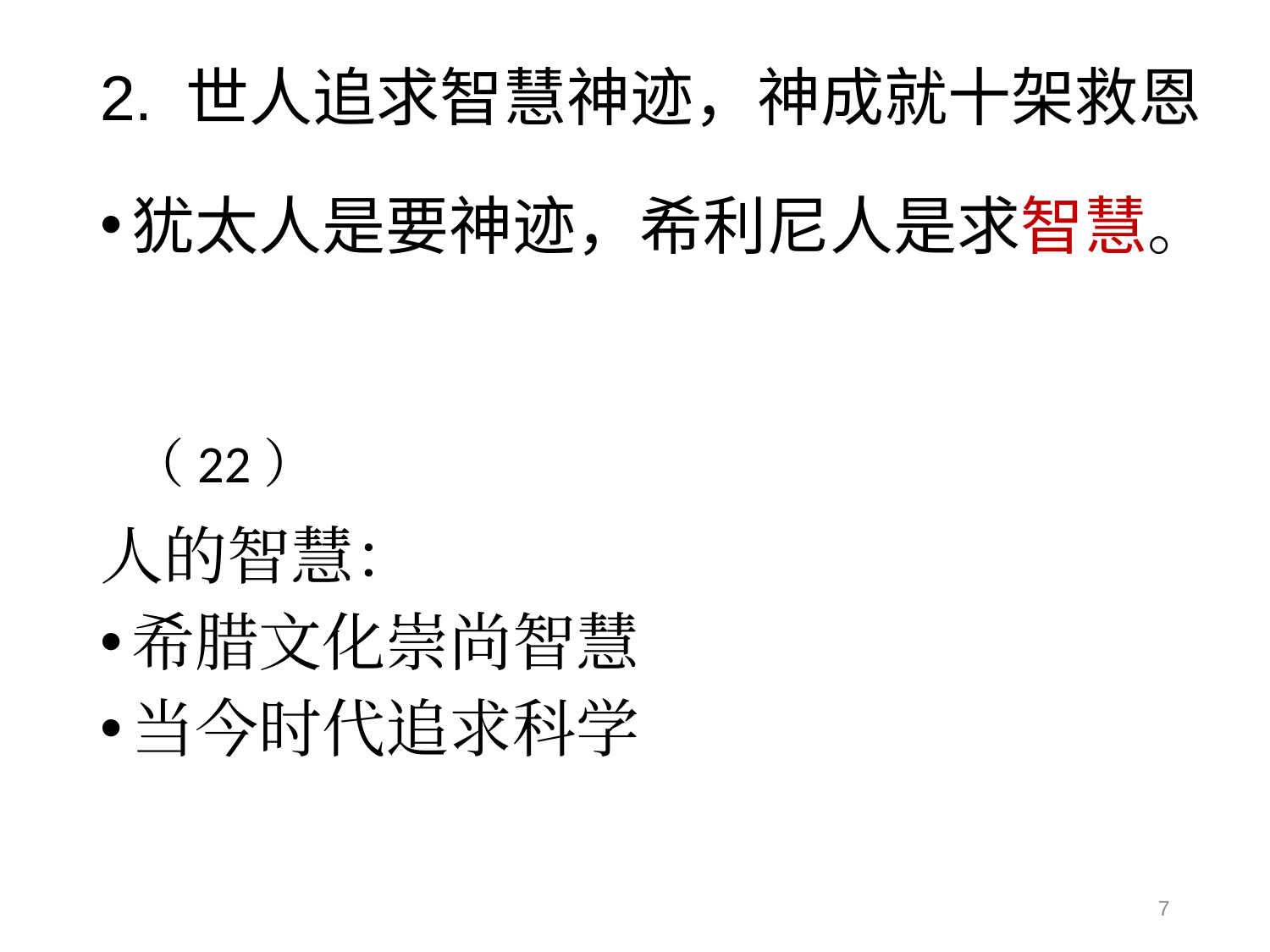

# 2. 世人追求智慧神迹，神成就十架救恩
犹太人是要神迹，希利尼人是求智慧。
							（22）
人的智慧：
希腊文化崇尚智慧
当今时代追求科学
7